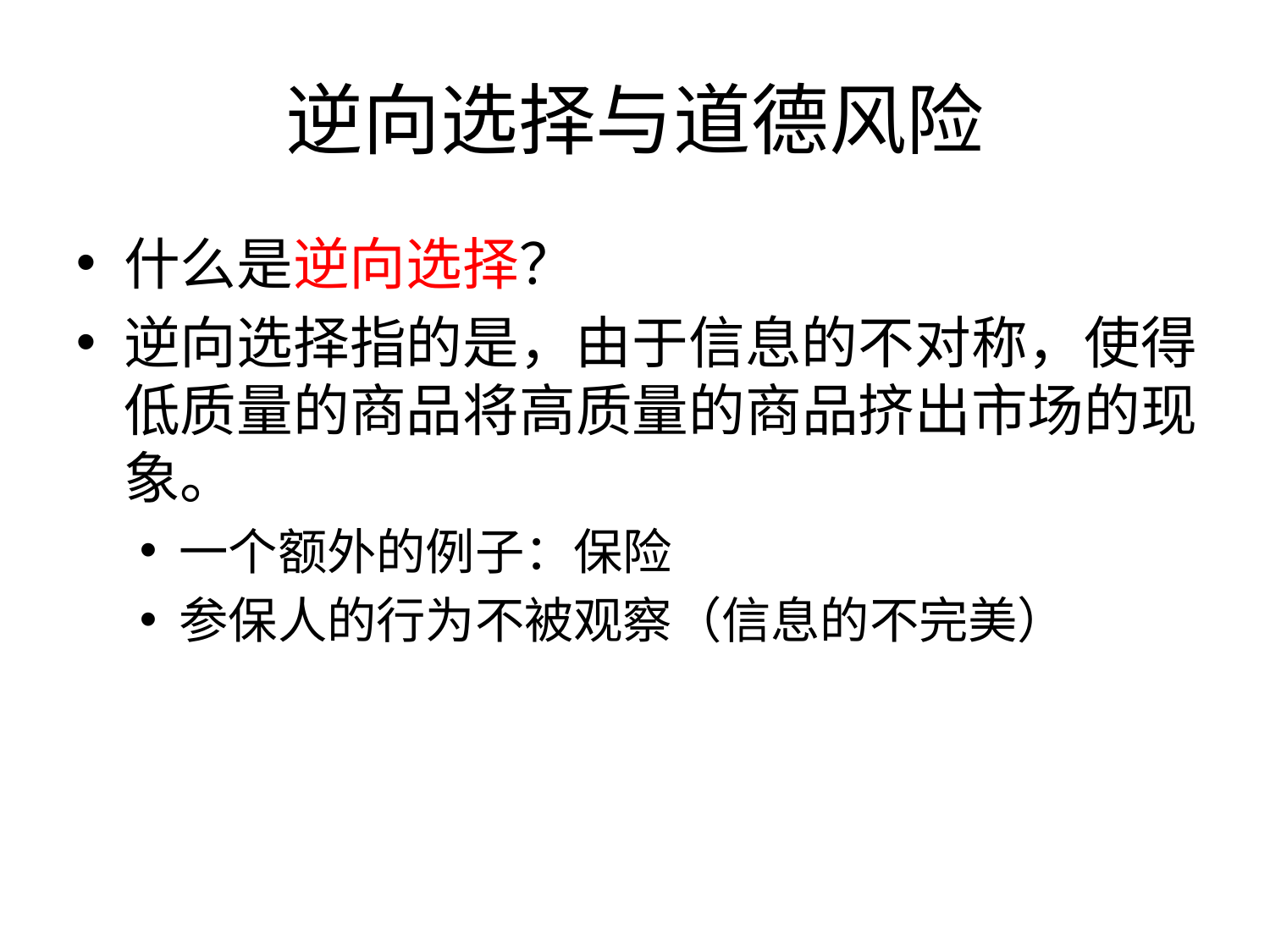

逆向选择与道德风险
什么是逆向选择？
逆向选择指的是，由于信息的不对称，使得低质量的商品将高质量的商品挤出市场的现象。
一个额外的例子：保险
参保人的行为不被观察（信息的不完美）